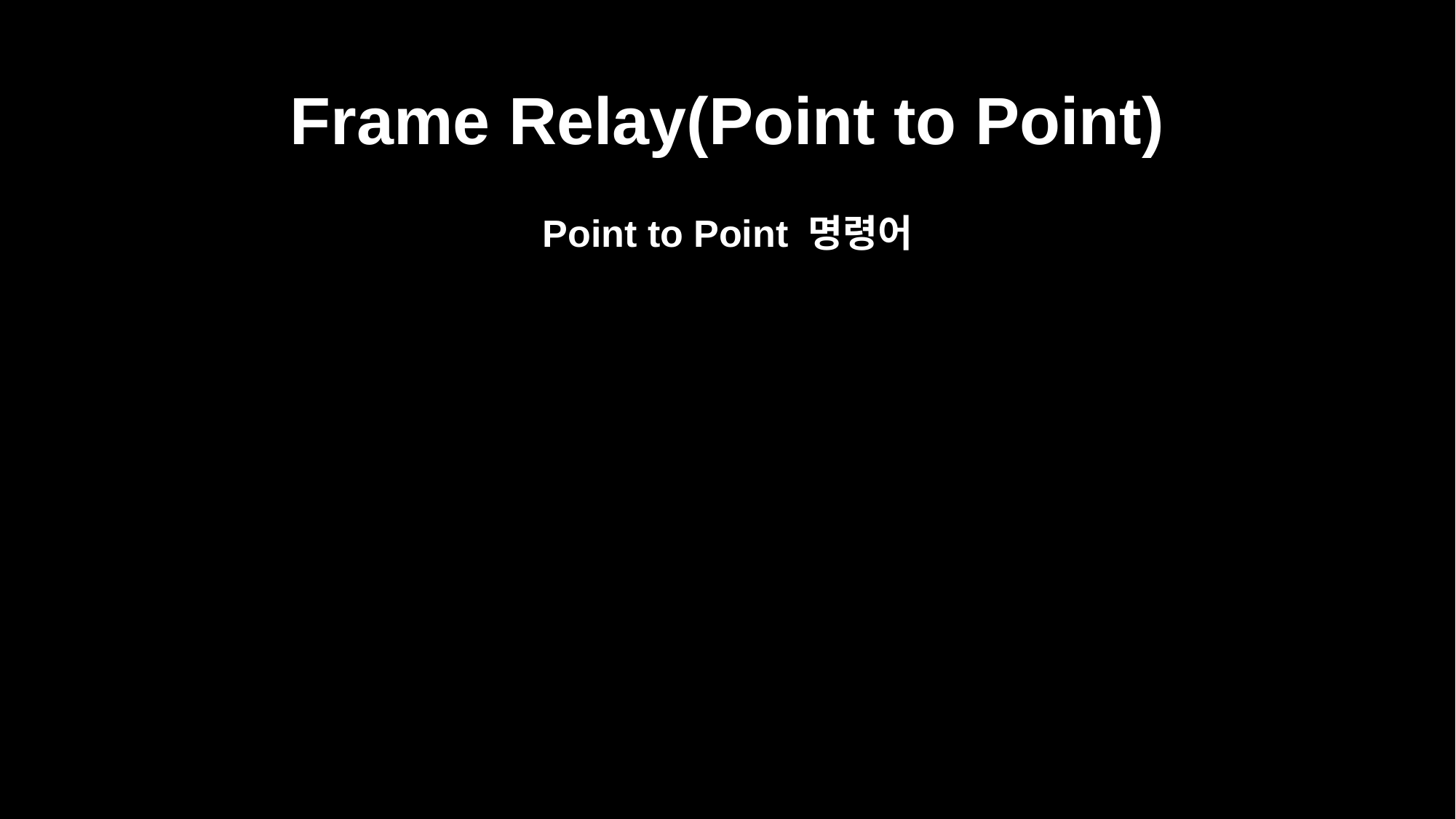

# Frame Relay(Point to Point)
Point to Point 명령어